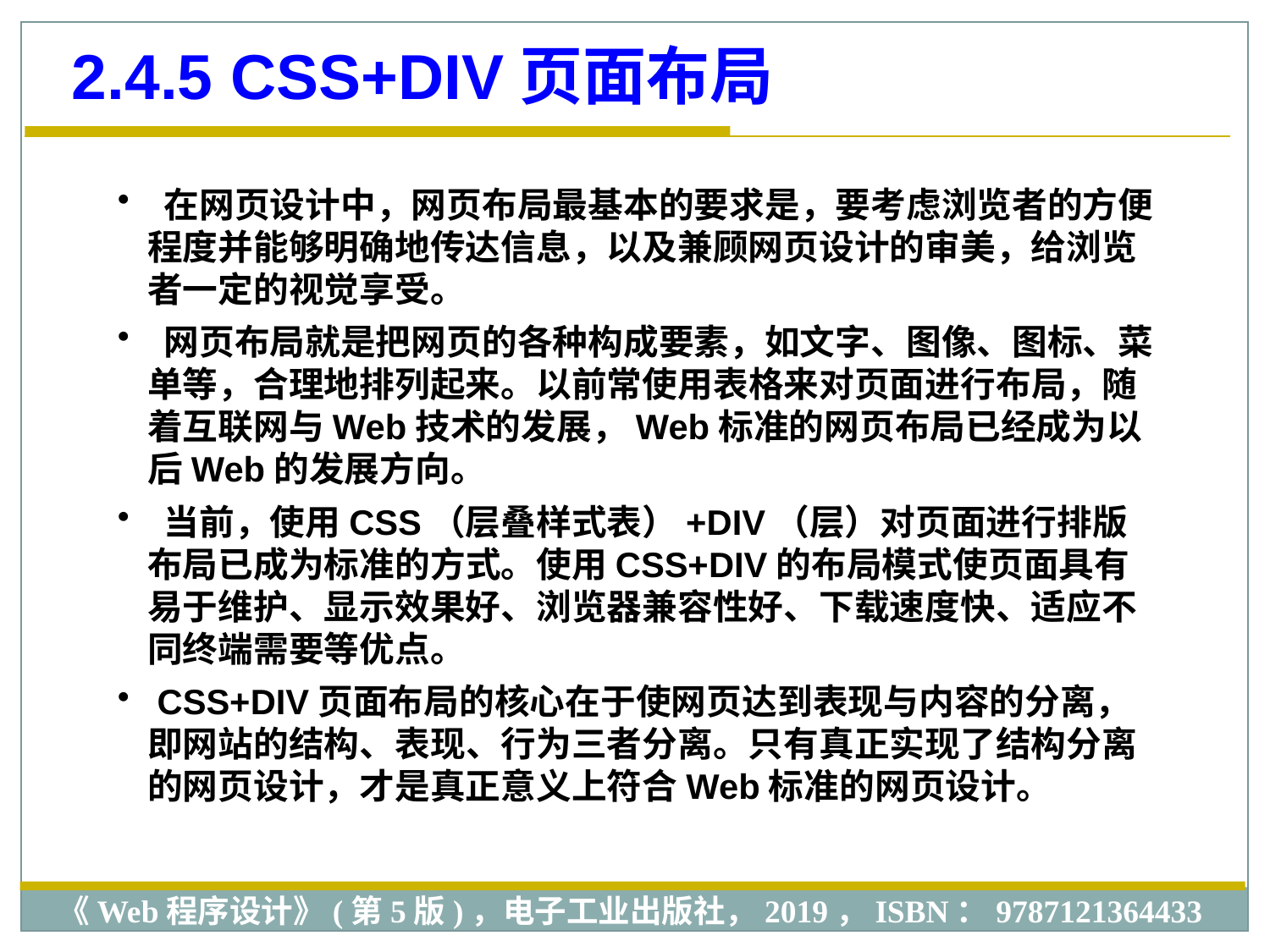

2.4.5 CSS+DIV页面布局
 在网页设计中，网页布局最基本的要求是，要考虑浏览者的方便程度并能够明确地传达信息，以及兼顾网页设计的审美，给浏览者一定的视觉享受。
 网页布局就是把网页的各种构成要素，如文字、图像、图标、菜单等，合理地排列起来。以前常使用表格来对页面进行布局，随着互联网与Web技术的发展，Web标准的网页布局已经成为以后Web的发展方向。
 当前，使用CSS（层叠样式表）+DIV（层）对页面进行排版布局已成为标准的方式。使用CSS+DIV的布局模式使页面具有易于维护、显示效果好、浏览器兼容性好、下载速度快、适应不同终端需要等优点。
 CSS+DIV页面布局的核心在于使网页达到表现与内容的分离，即网站的结构、表现、行为三者分离。只有真正实现了结构分离的网页设计，才是真正意义上符合Web标准的网页设计。